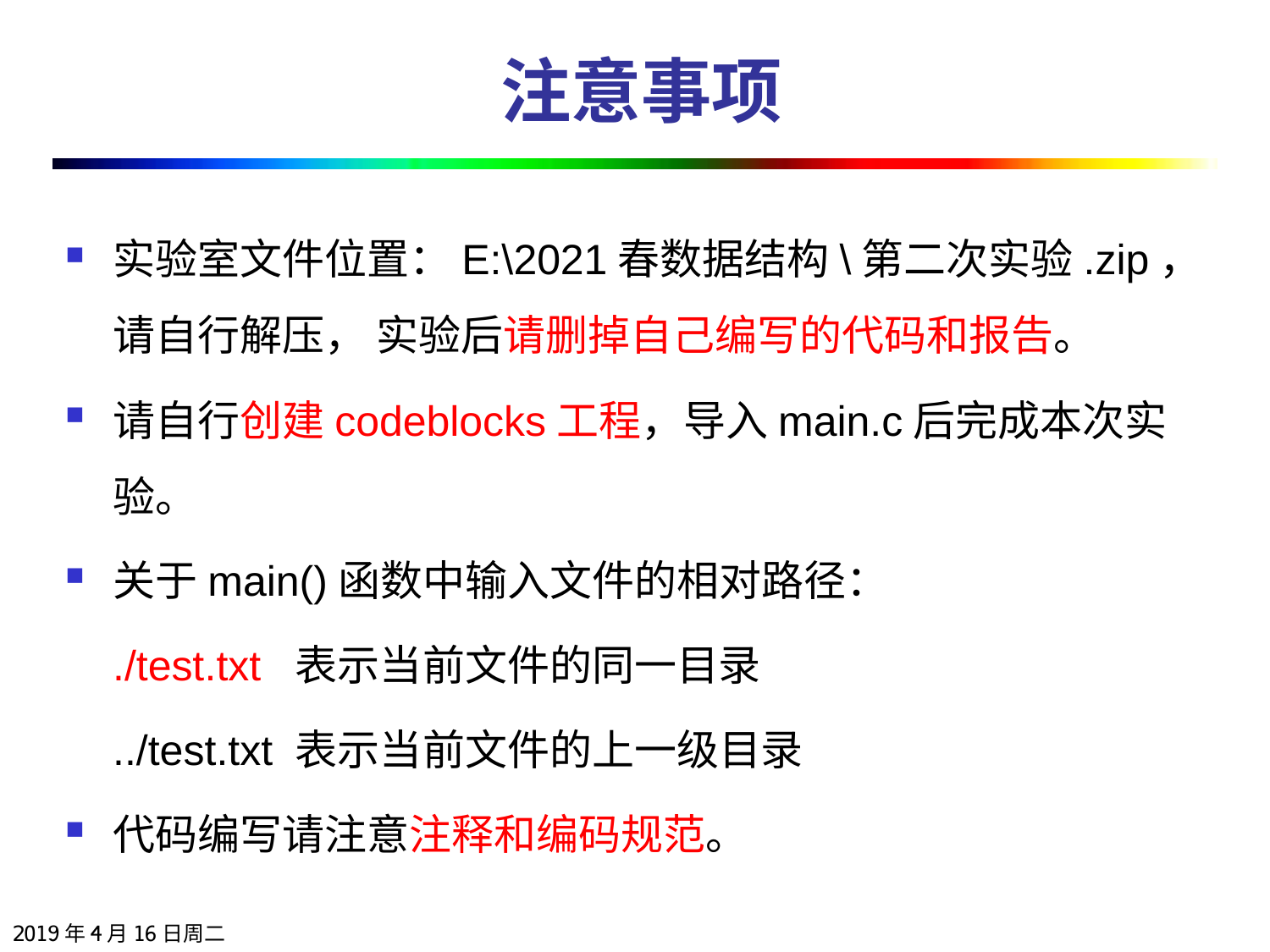

# 注意事项
实验室文件位置：E:\2021春数据结构\第二次实验.zip，请自行解压， 实验后请删掉自己编写的代码和报告。
请自行创建codeblocks工程，导入main.c后完成本次实验。
关于main()函数中输入文件的相对路径：
    ./test.txt  表示当前文件的同一目录
    ../test.txt 表示当前文件的上一级目录
代码编写请注意注释和编码规范。
2019年4月16日周二